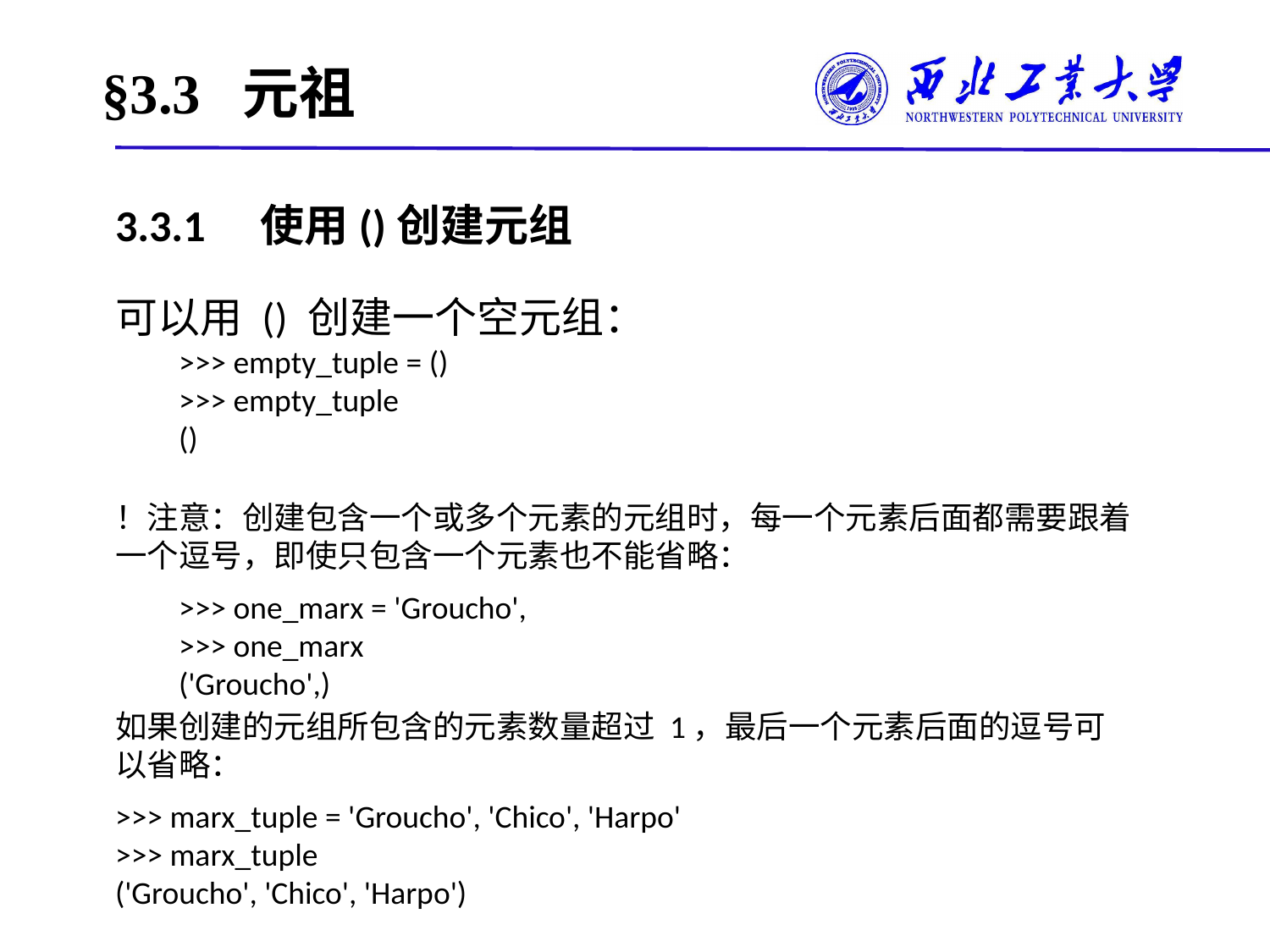

# §3.3  元祖
3.3.1　使用()创建元组

可以用 () 创建一个空元组：
>>> empty_tuple = ()
>>> empty_tuple
()
！注意：创建包含一个或多个元素的元组时，每一个元素后面都需要跟着一个逗号，即使只包含一个元素也不能省略：
>>> one_marx = 'Groucho',
>>> one_marx
('Groucho',)
如果创建的元组所包含的元素数量超过 1，最后一个元素后面的逗号可以省略：
>>> marx_tuple = 'Groucho', 'Chico', 'Harpo'
>>> marx_tuple
('Groucho', 'Chico', 'Harpo')